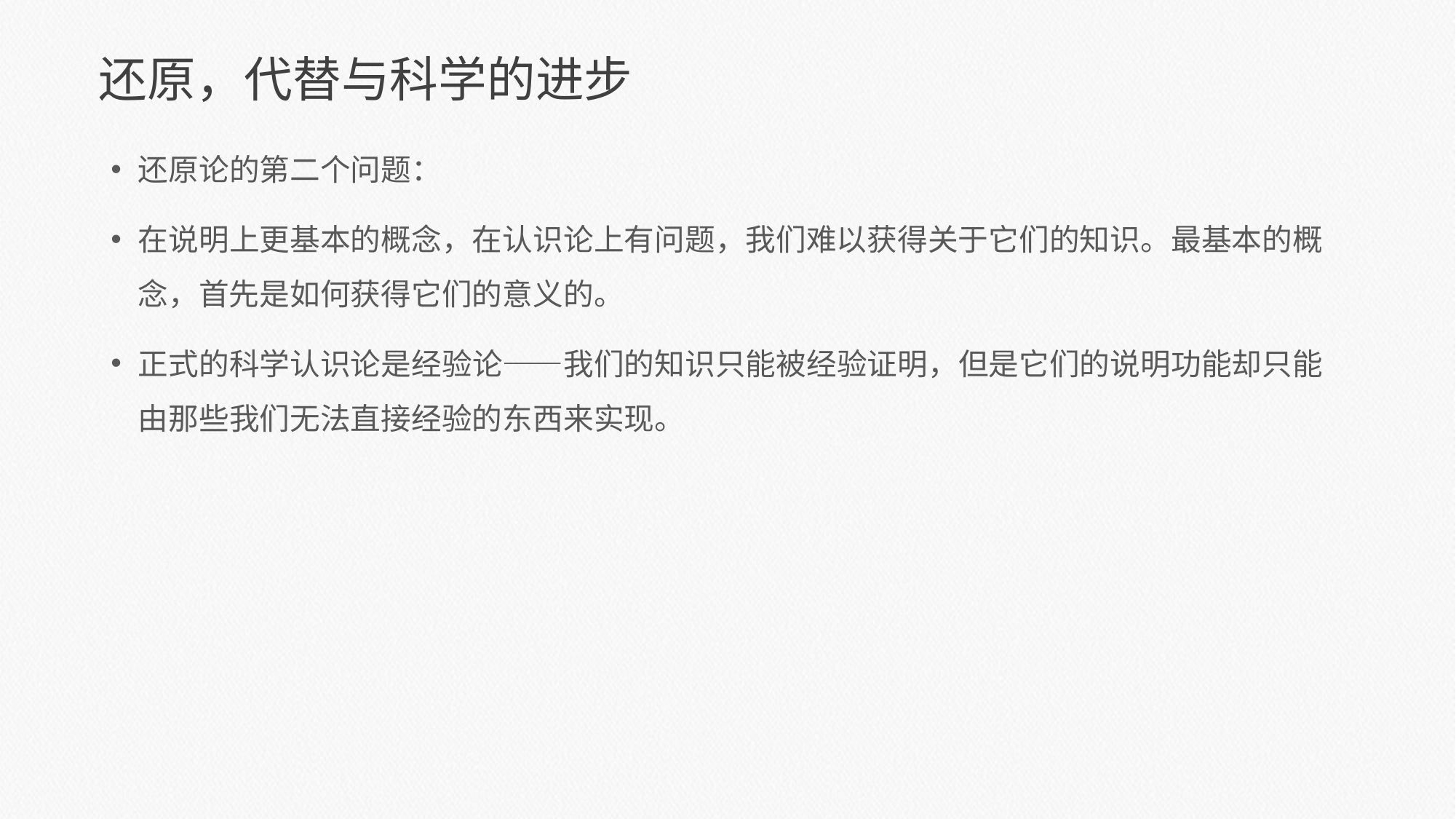

还原，代替与科学的进步
还原论的第二个问题：
在说明上更基本的概念，在认识论上有问题，我们难以获得关于它们的知识。最基本的概念，首先是如何获得它们的意义的。
正式的科学认识论是经验论——我们的知识只能被经验证明，但是它们的说明功能却只能由那些我们无法直接经验的东西来实现。